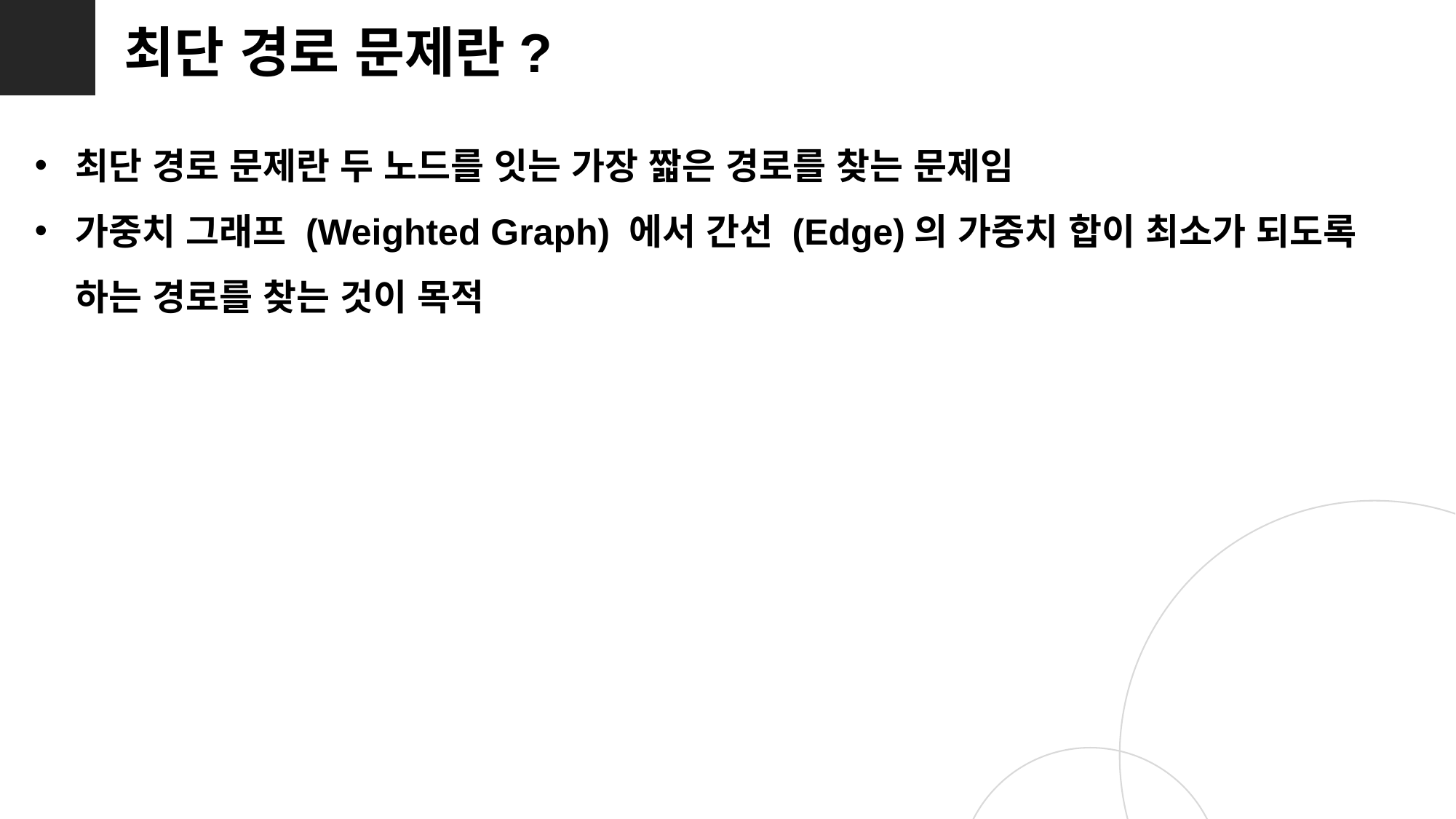

최단 경로 문제란?
최단 경로 문제란 두 노드를 잇는 가장 짧은 경로를 찾는 문제임
가중치 그래프 (Weighted Graph) 에서 간선 (Edge)의 가중치 합이 최소가 되도록 하는 경로를 찾는 것이 목적